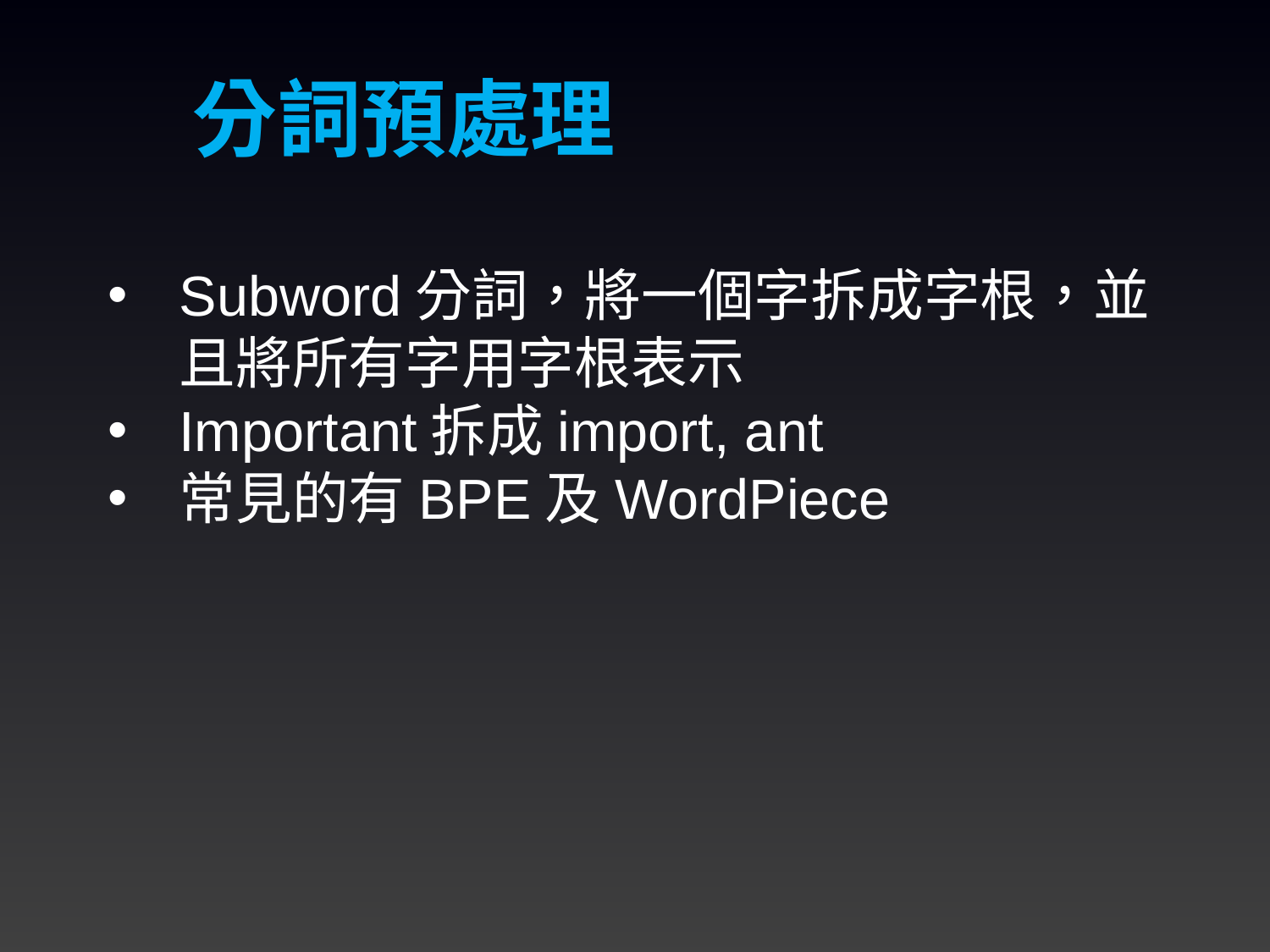

分詞預處理
Subword分詞，將一個字拆成字根，並且將所有字用字根表示
Important拆成import, ant
常見的有BPE及WordPiece